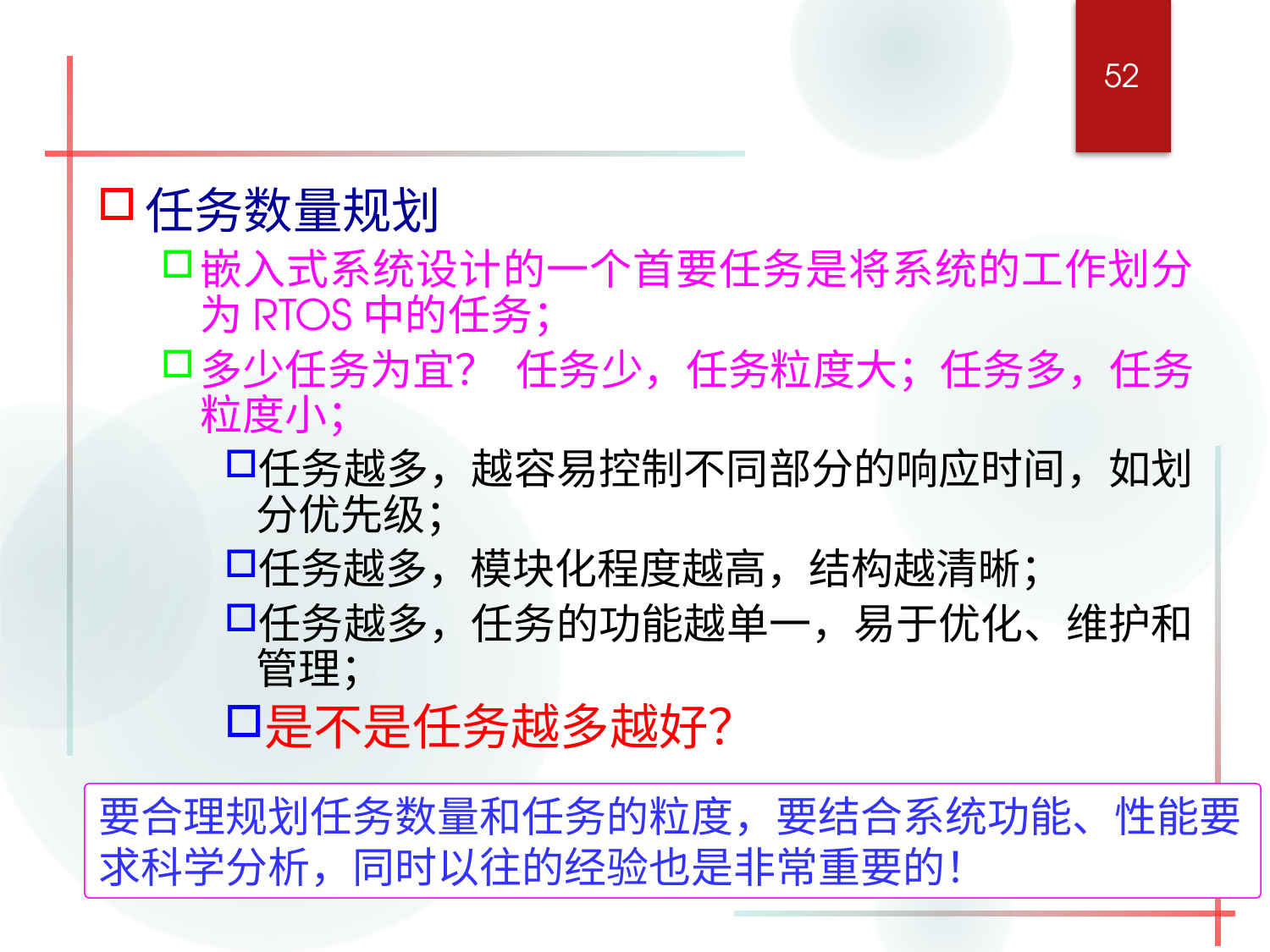

52
任务数量规划
嵌入式系统设计的一个首要任务是将系统的工作划分为RTOS中的任务；
多少任务为宜？  任务少，任务粒度大；任务多，任务粒度小；
任务越多，越容易控制不同部分的响应时间，如划分优先级；
任务越多，模块化程度越高，结构越清晰；
任务越多，任务的功能越单一，易于优化、维护和管理；
是不是任务越多越好？
要合理规划任务数量和任务的粒度，要结合系统功能、性能要求科学分析，同时以往的经验也是非常重要的！